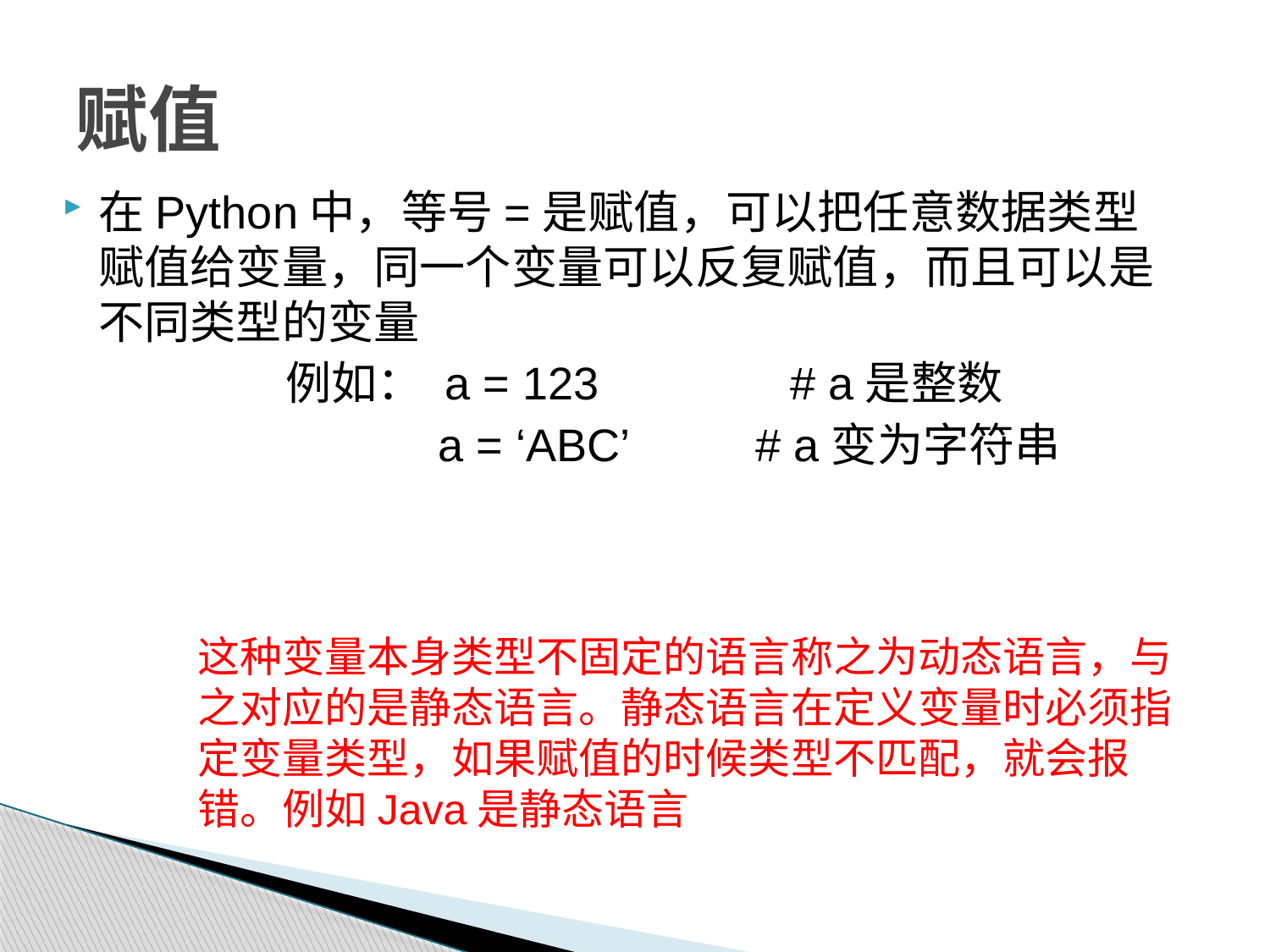

# 赋值
在Python中，等号=是赋值，可以把任意数据类型赋值给变量，同一个变量可以反复赋值，而且可以是不同类型的变量
	例如： a = 123               # a是整数
		  a = ‘ABC’          # a变为字符串
这种变量本身类型不固定的语言称之为动态语言，与之对应的是静态语言。静态语言在定义变量时必须指定变量类型，如果赋值的时候类型不匹配，就会报错。例如Java是静态语言